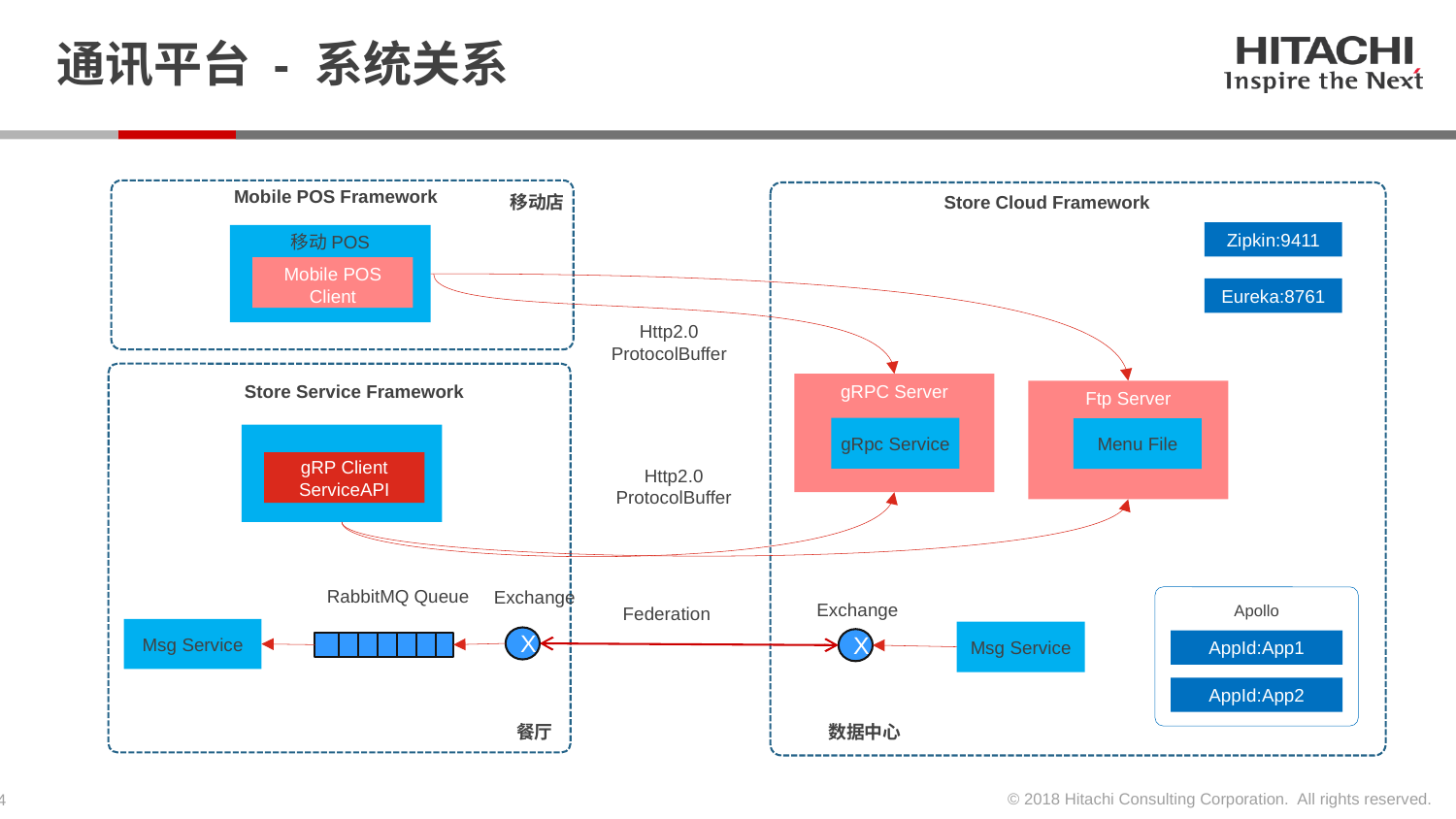

# 通讯平台 - 系统关系
Mobile POS Framework

Store Cloud Framework
移动店
Zipkin:9411
移动POS
Mobile POS Client
Eureka:8761
Http2.0
ProtocolBuffer

Store Service Framework
gRPC Server

Ftp Server

gRpc Service
Menu File

gRP Client
ServiceAPI
Http2.0
ProtocolBuffer
RabbitMQ Queue
Exchange

Exchange
Apollo
Federation
Msg Service
Msg Service
X
X
AppId:App1

AppId:App2
数据中心
餐厅